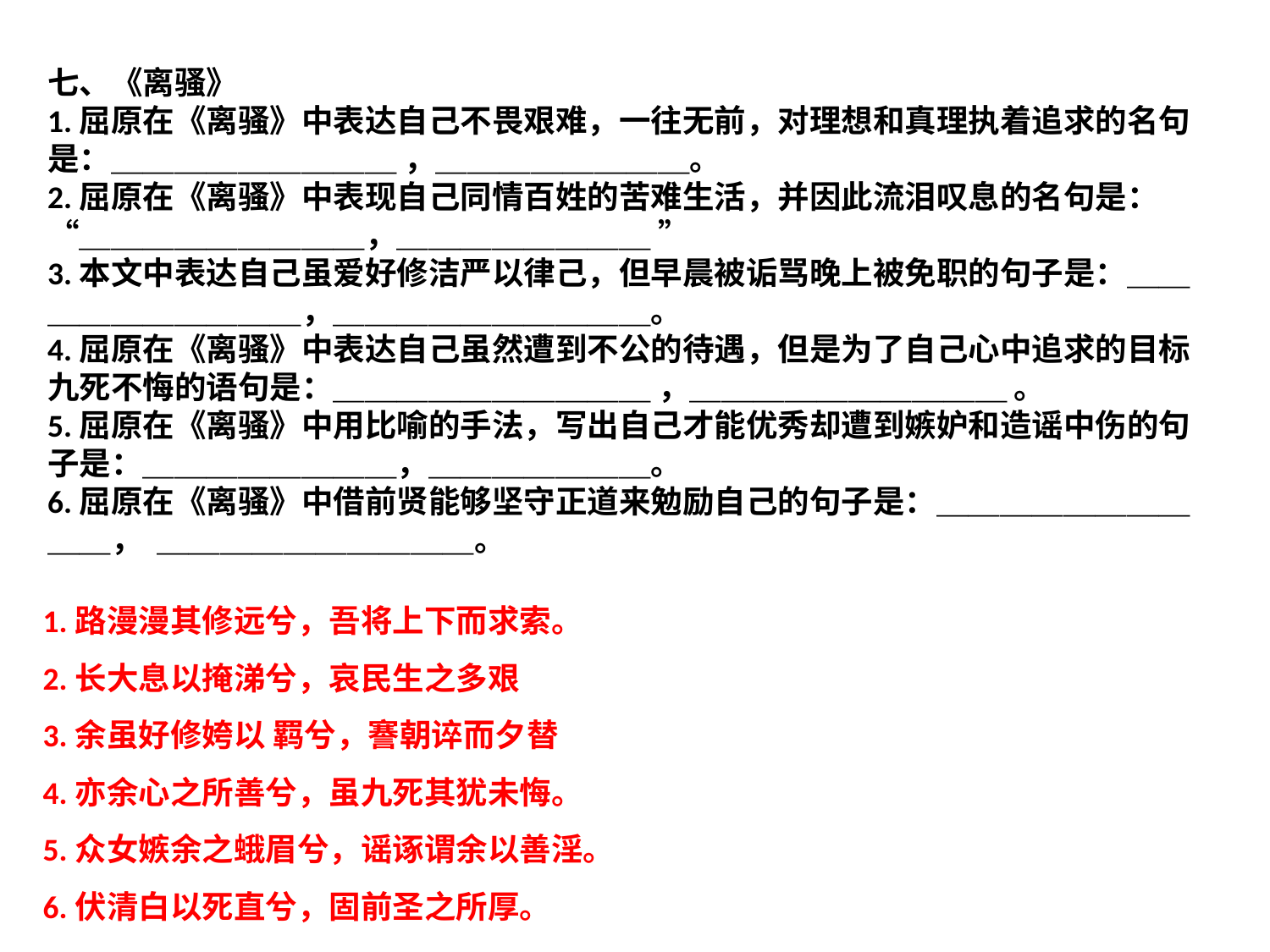

七、《离骚》
1.屈原在《离骚》中表达自己不畏艰难，一往无前，对理想和真理执着追求的名句是：＿＿＿＿＿＿＿＿＿ ，＿＿＿＿＿＿＿＿。
2.屈原在《离骚》中表现自己同情百姓的苦难生活，并因此流泪叹息的名句是：“＿＿＿＿＿＿＿＿＿，＿＿＿＿＿＿＿＿ ”
3.本文中表达自己虽爱好修洁严以律己，但早晨被诟骂晚上被免职的句子是：＿＿＿＿＿＿＿＿＿＿，＿＿＿＿＿＿＿＿＿＿。
4.屈原在《离骚》中表达自己虽然遭到不公的待遇，但是为了自己心中追求的目标九死不悔的语句是：＿＿＿＿＿＿＿＿＿＿ ，＿＿＿＿＿＿＿＿＿＿ 。
5.屈原在《离骚》中用比喻的手法，写出自己才能优秀却遭到嫉妒和造谣中伤的句子是：＿＿＿＿＿＿＿＿，＿＿＿＿＿＿＿。
6.屈原在《离骚》中借前贤能够坚守正道来勉励自己的句子是：＿＿＿＿＿＿＿＿＿＿，  ＿＿＿＿＿＿＿＿＿＿。

1.路漫漫其修远兮，吾将上下而求索。
2.长大息以掩涕兮，哀民生之多艰
3.余虽好修姱以 羁兮，謇朝谇而夕替
4.亦余心之所善兮，虽九死其犹未悔。
5.众女嫉余之蛾眉兮，谣诼谓余以善淫。
6.伏清白以死直兮，固前圣之所厚。